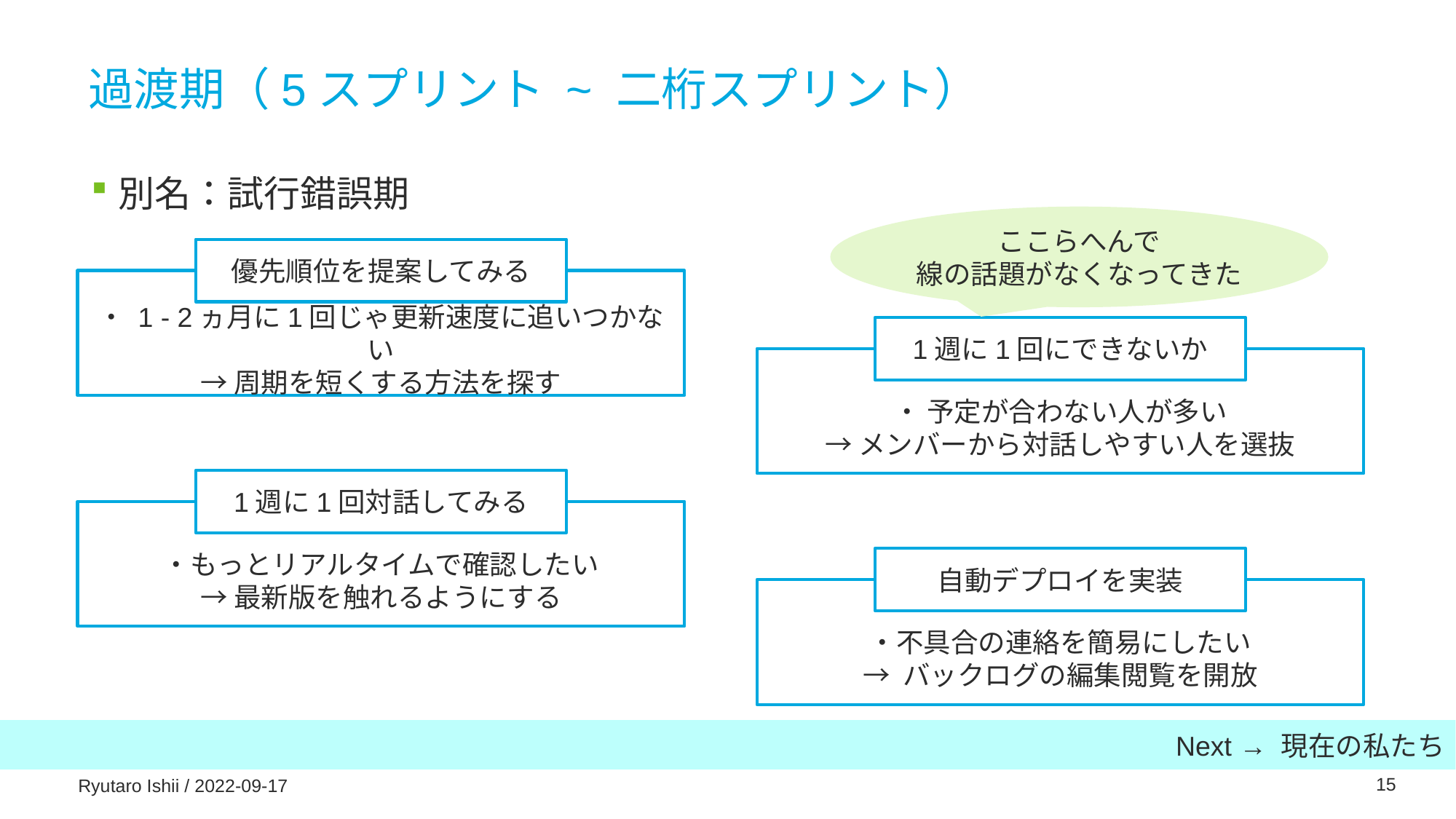

# 過渡期（5スプリント ~ 二桁スプリント）
別名：試行錯誤期
ここらへんで
線の話題がなくなってきた
優先順位を提案してみる

・ 1 - 2ヵ月に1回じゃ更新速度に追いつかない
→ 周期を短くする方法を探す
1週に1回にできないか

・ 予定が合わない人が多い
→ メンバーから対話しやすい人を選抜
1週に1回対話してみる

・もっとリアルタイムで確認したい
→ 最新版を触れるようにする
自動デプロイを実装

・不具合の連絡を簡易にしたい
→ バックログの編集閲覧を開放
Next → 現在の私たち